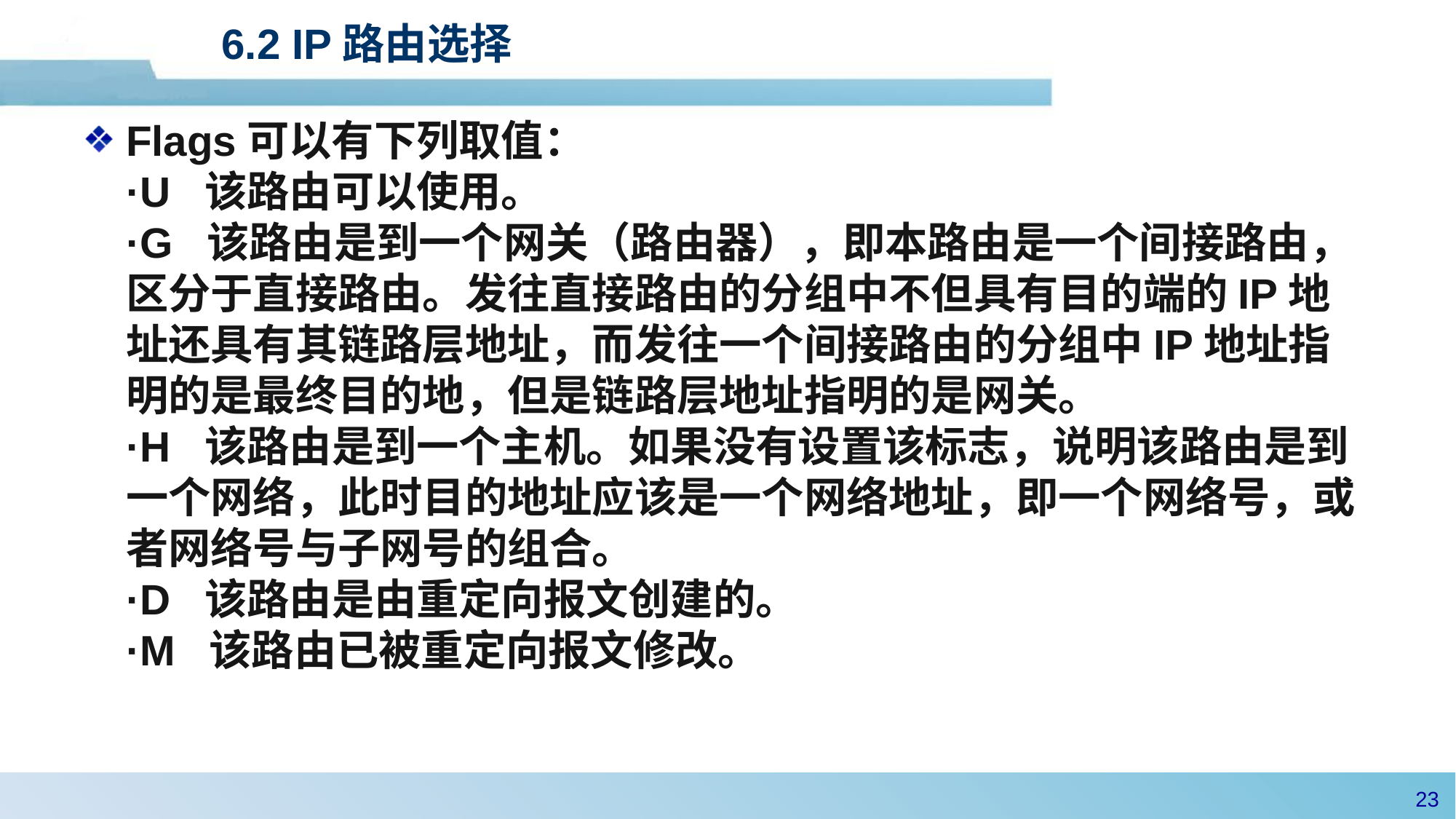

6.2 IP路由选择
Flags可以有下列取值：
·U  该路由可以使用。
·G  该路由是到一个网关（路由器），即本路由是一个间接路由，区分于直接路由。发往直接路由的分组中不但具有目的端的IP地址还具有其链路层地址，而发往一个间接路由的分组中IP地址指明的是最终目的地，但是链路层地址指明的是网关。
·H  该路由是到一个主机。如果没有设置该标志，说明该路由是到一个网络，此时目的地址应该是一个网络地址，即一个网络号，或者网络号与子网号的组合。
·D  该路由是由重定向报文创建的。
·M  该路由已被重定向报文修改。
23